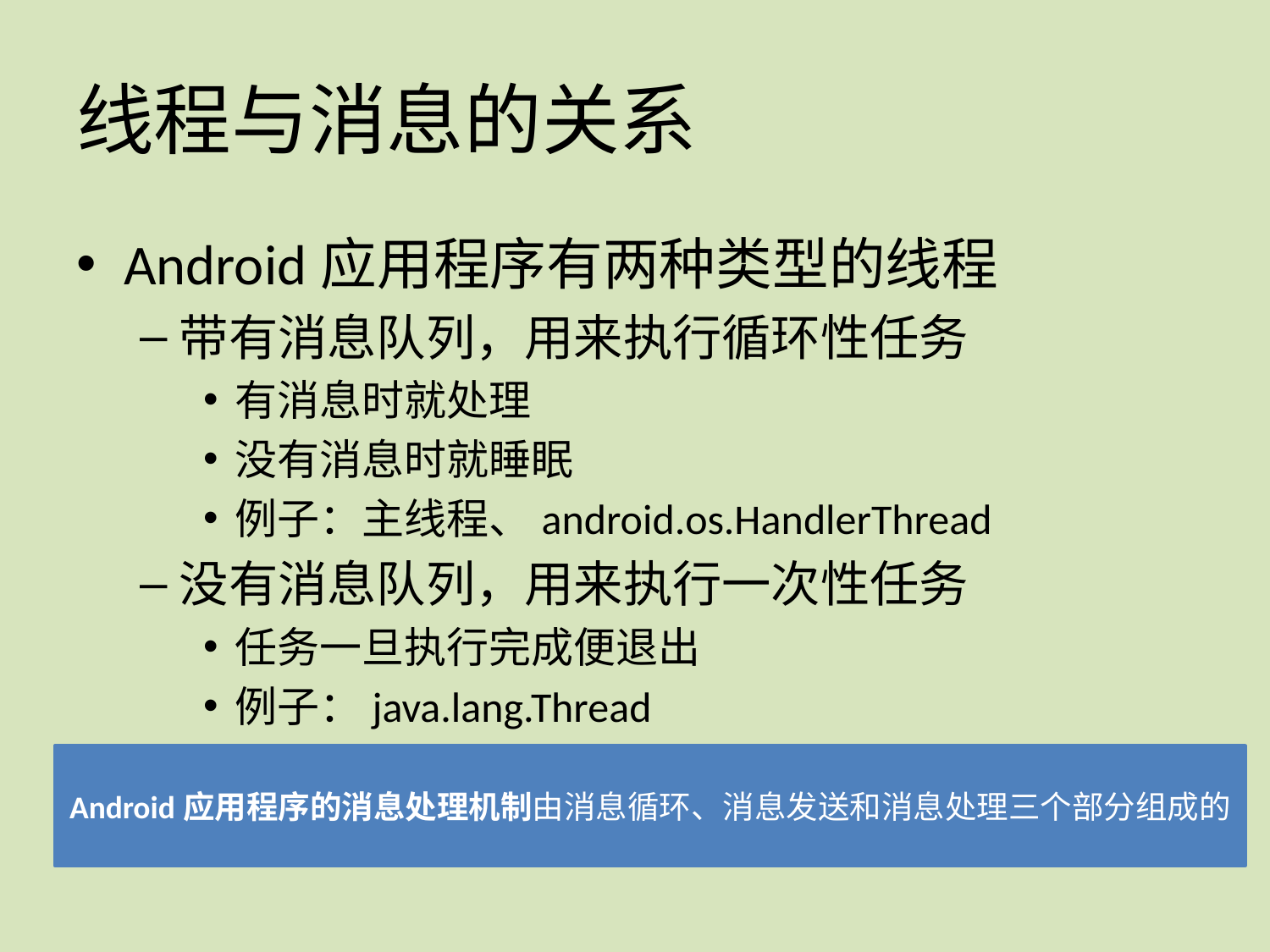

# 线程与消息的关系
Android应用程序有两种类型的线程
带有消息队列，用来执行循环性任务
有消息时就处理
没有消息时就睡眠
例子：主线程、android.os.HandlerThread
没有消息队列，用来执行一次性任务
任务一旦执行完成便退出
例子：java.lang.Thread
Android应用程序的消息处理机制由消息循环、消息发送和消息处理三个部分组成的